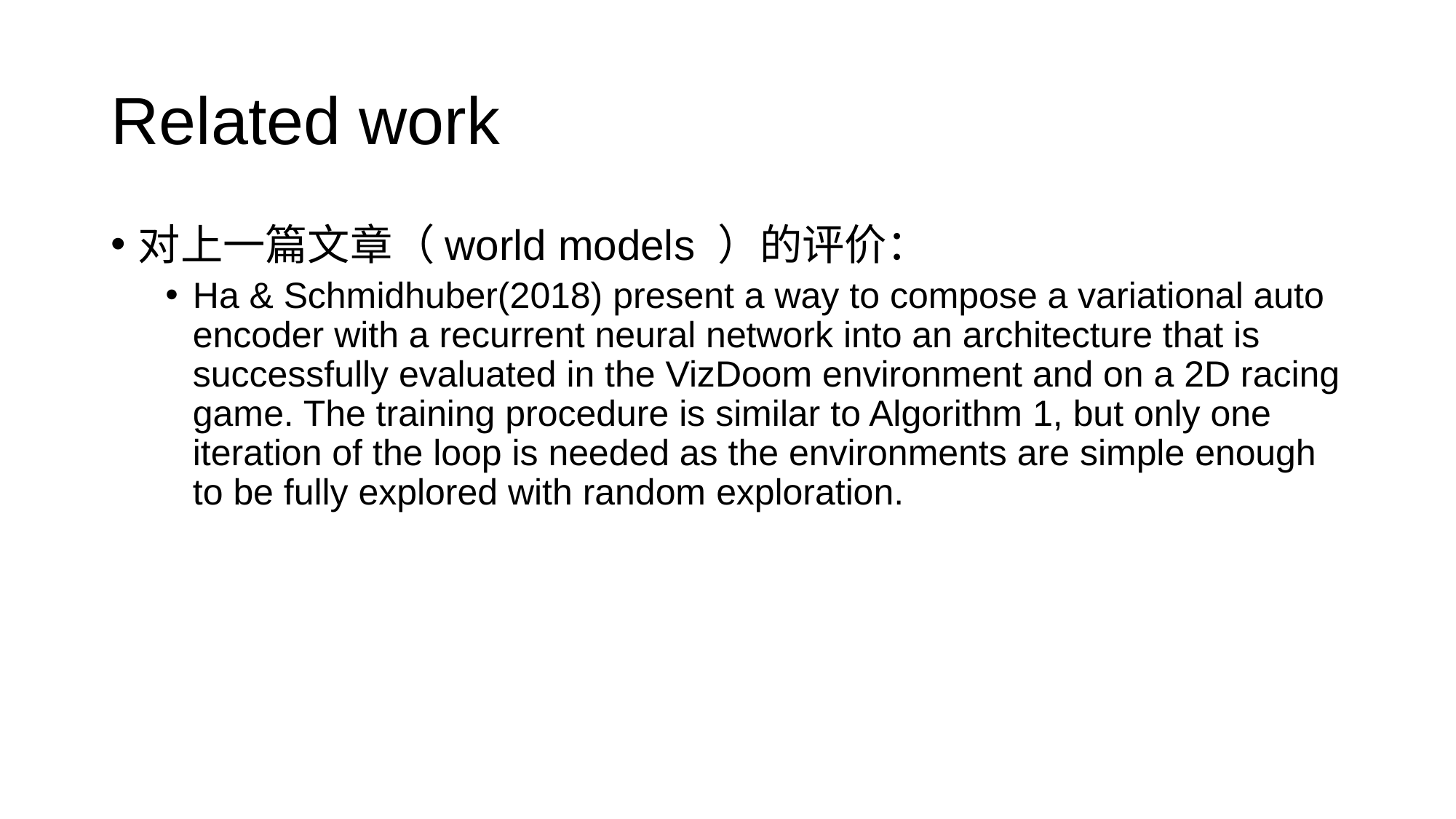

# Related work
对上一篇文章（world models ）的评价：
Ha & Schmidhuber(2018) present a way to compose a variational auto encoder with a recurrent neural network into an architecture that is successfully evaluated in the VizDoom environment and on a 2D racing game. The training procedure is similar to Algorithm 1, but only one iteration of the loop is needed as the environments are simple enough to be fully explored with random exploration.